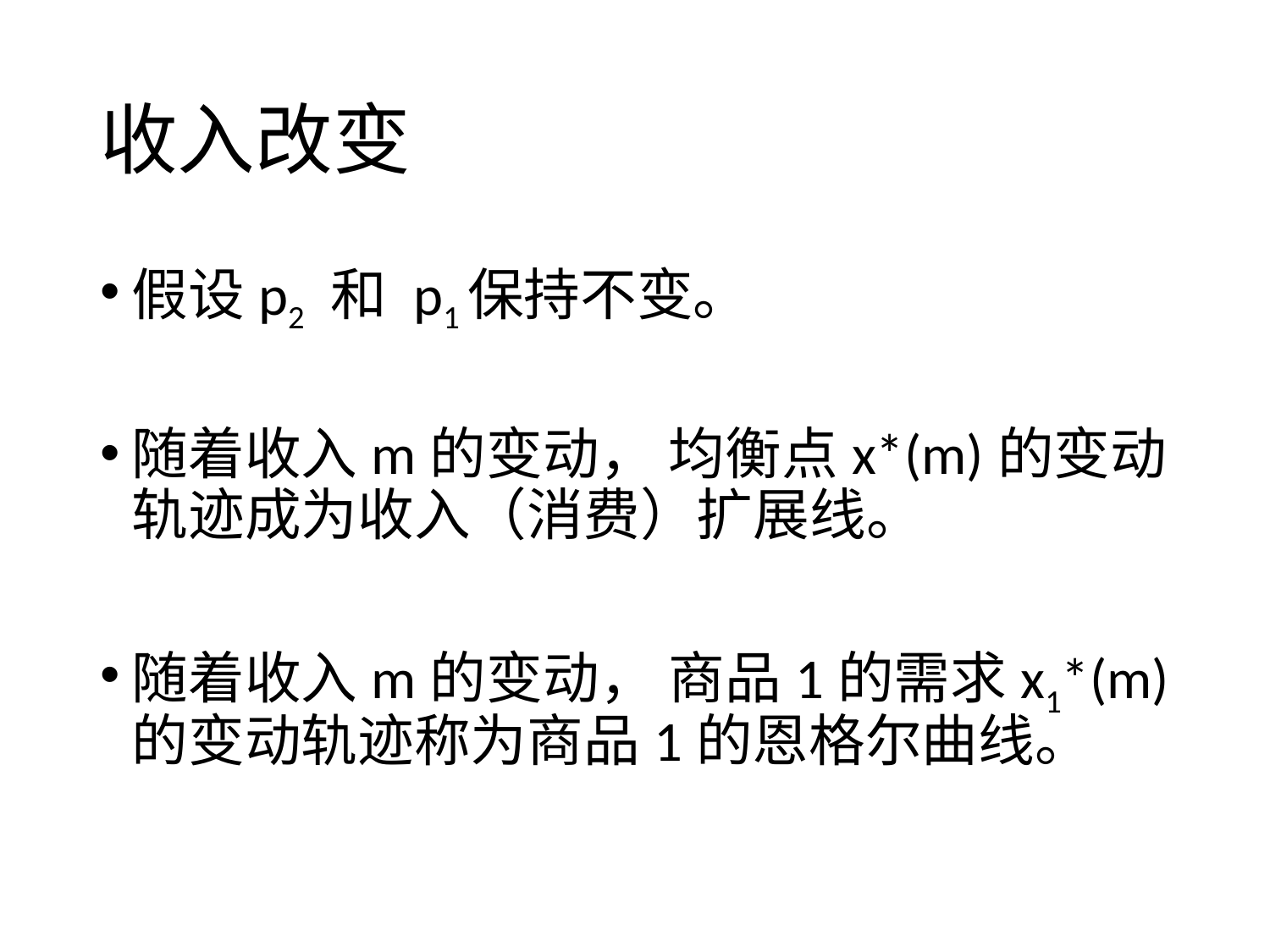

# 收入改变
假设p2 和 p1保持不变。

随着收入m的变动， 均衡点x*(m)的变动轨迹成为收入（消费）扩展线。

随着收入m的变动， 商品1的需求x1*(m)的变动轨迹称为商品1的恩格尔曲线。